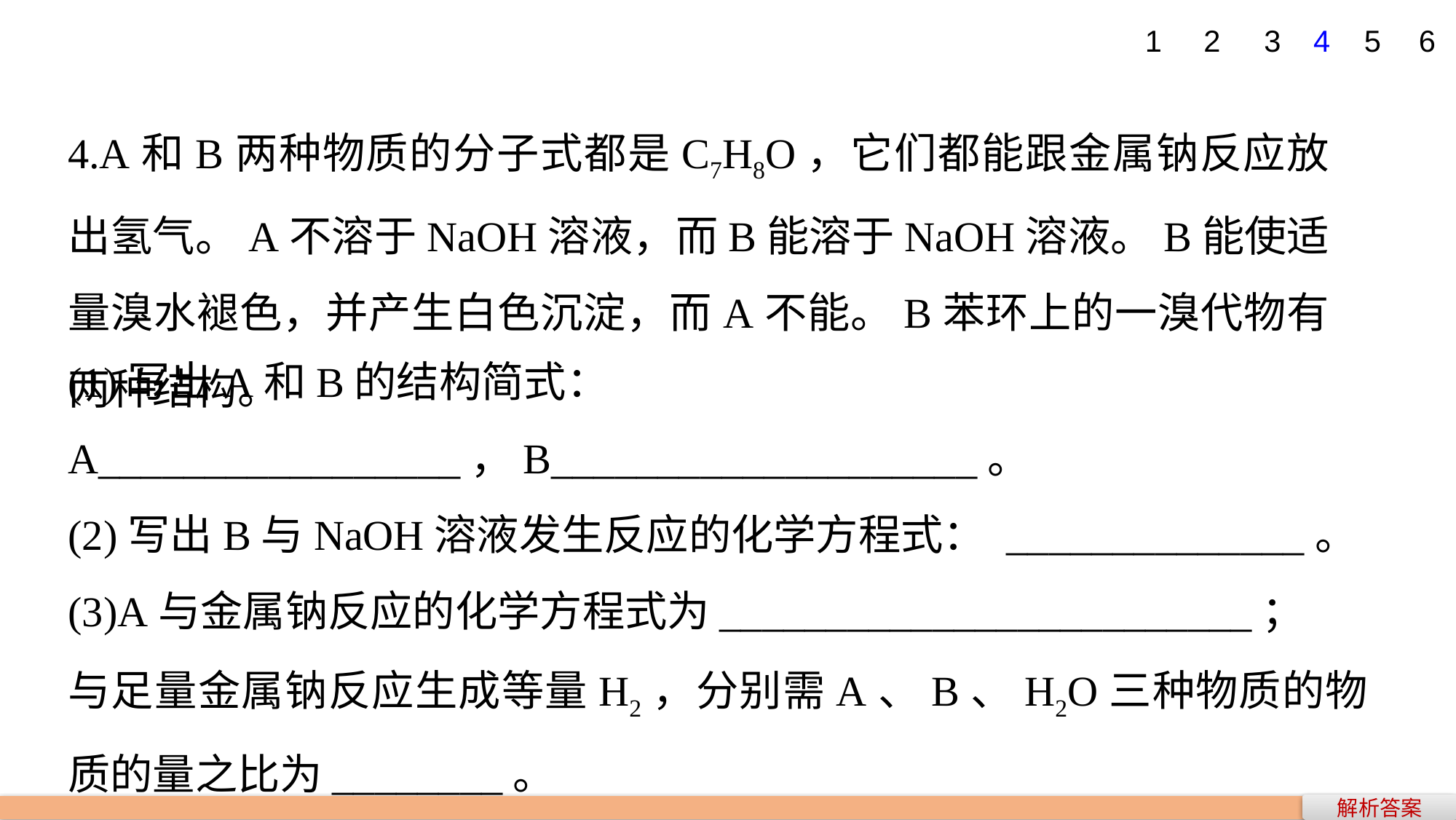

1
2
3
4
5
6
4.A和B两种物质的分子式都是C7H8O，它们都能跟金属钠反应放出氢气。A不溶于NaOH溶液，而B能溶于NaOH溶液。B能使适量溴水褪色，并产生白色沉淀，而A不能。B苯环上的一溴代物有两种结构。

(1)写出A和B的结构简式：
A_________________，B____________________。
(2)写出B与NaOH溶液发生反应的化学方程式： ______________。
(3)A与金属钠反应的化学方程式为_________________________；
与足量金属钠反应生成等量H2，分别需A、B、H2O三种物质的物质的量之比为________。
解析答案